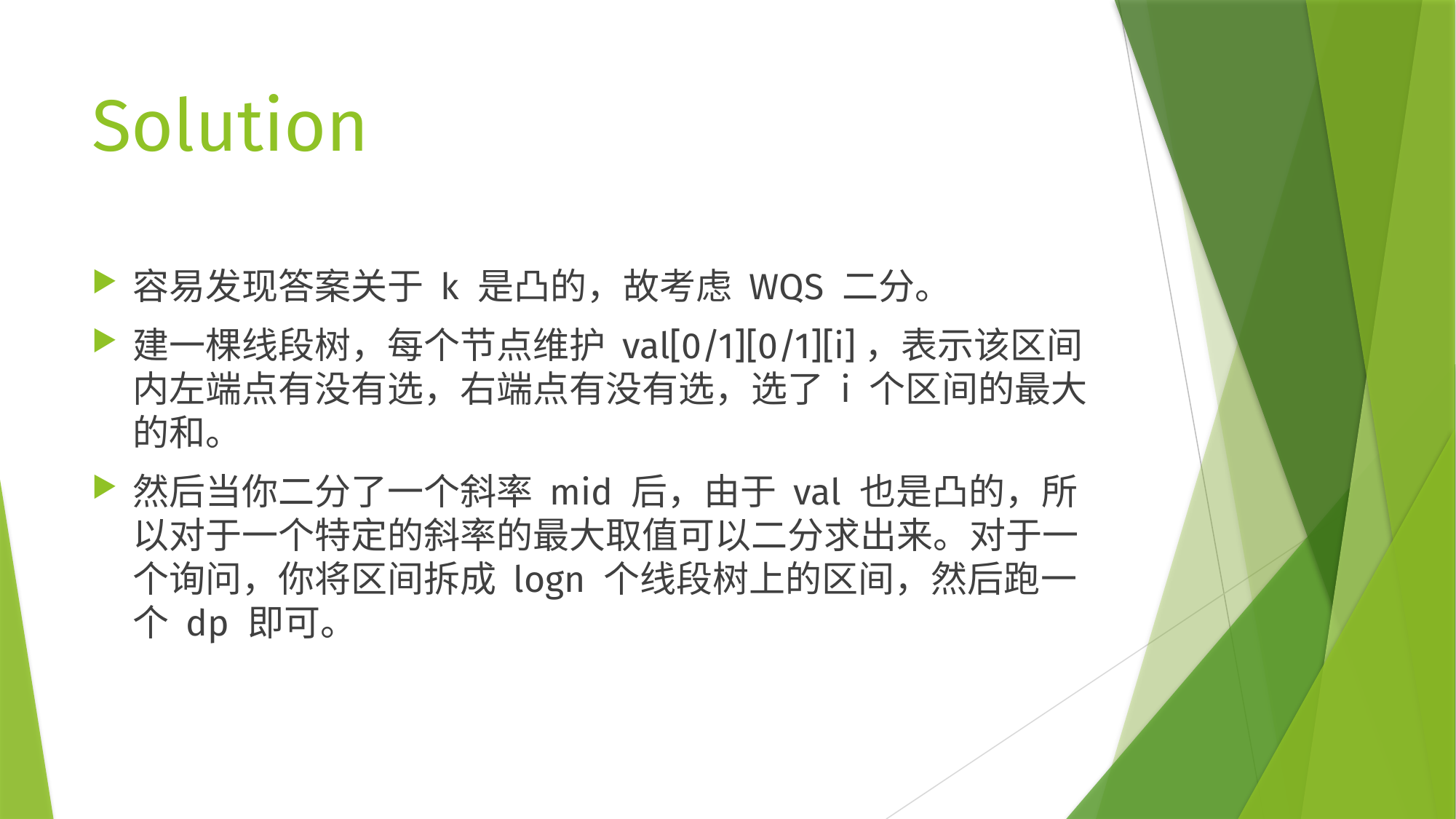

# Solution
容易发现答案关于 k 是凸的，故考虑 WQS 二分。
建一棵线段树，每个节点维护 val[0/1][0/1][i]，表示该区间内左端点有没有选，右端点有没有选，选了 i 个区间的最大的和。
然后当你二分了一个斜率 mid 后，由于 val 也是凸的，所以对于一个特定的斜率的最大取值可以二分求出来。对于一个询问，你将区间拆成 logn 个线段树上的区间，然后跑一个 dp 即可。